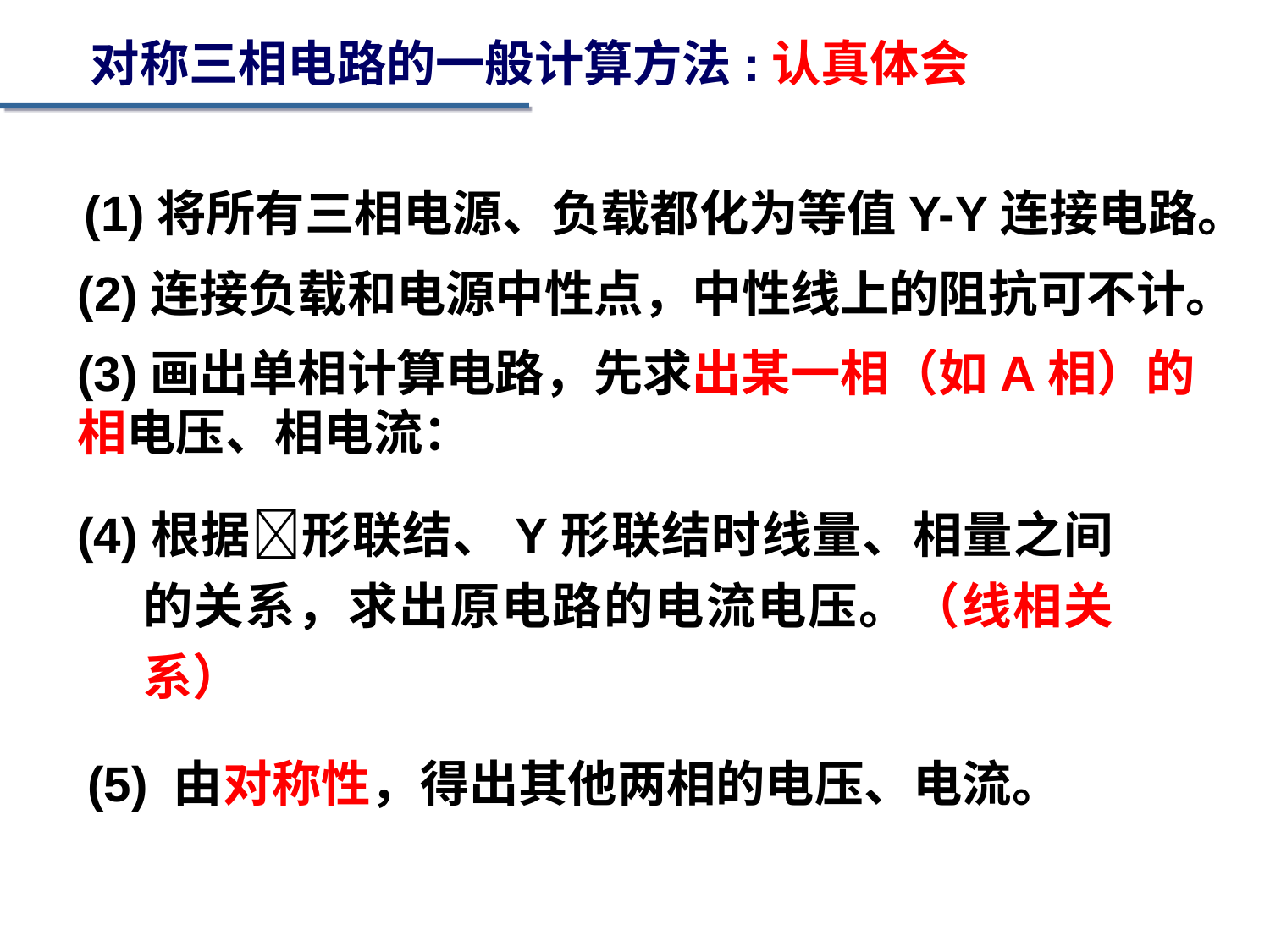

对称三相电路的一般计算方法:认真体会
(1)将所有三相电源、负载都化为等值Y-Y连接电路。
(2)连接负载和电源中性点，中性线上的阻抗可不计。
(3)画出单相计算电路，先求出某一相（如A相）的相电压、相电流：
(4)根据Δ形联结、Y形联结时线量、相量之间的关系，求出原电路的电流电压。（线相关系）
(5) 由对称性，得出其他两相的电压、电流。